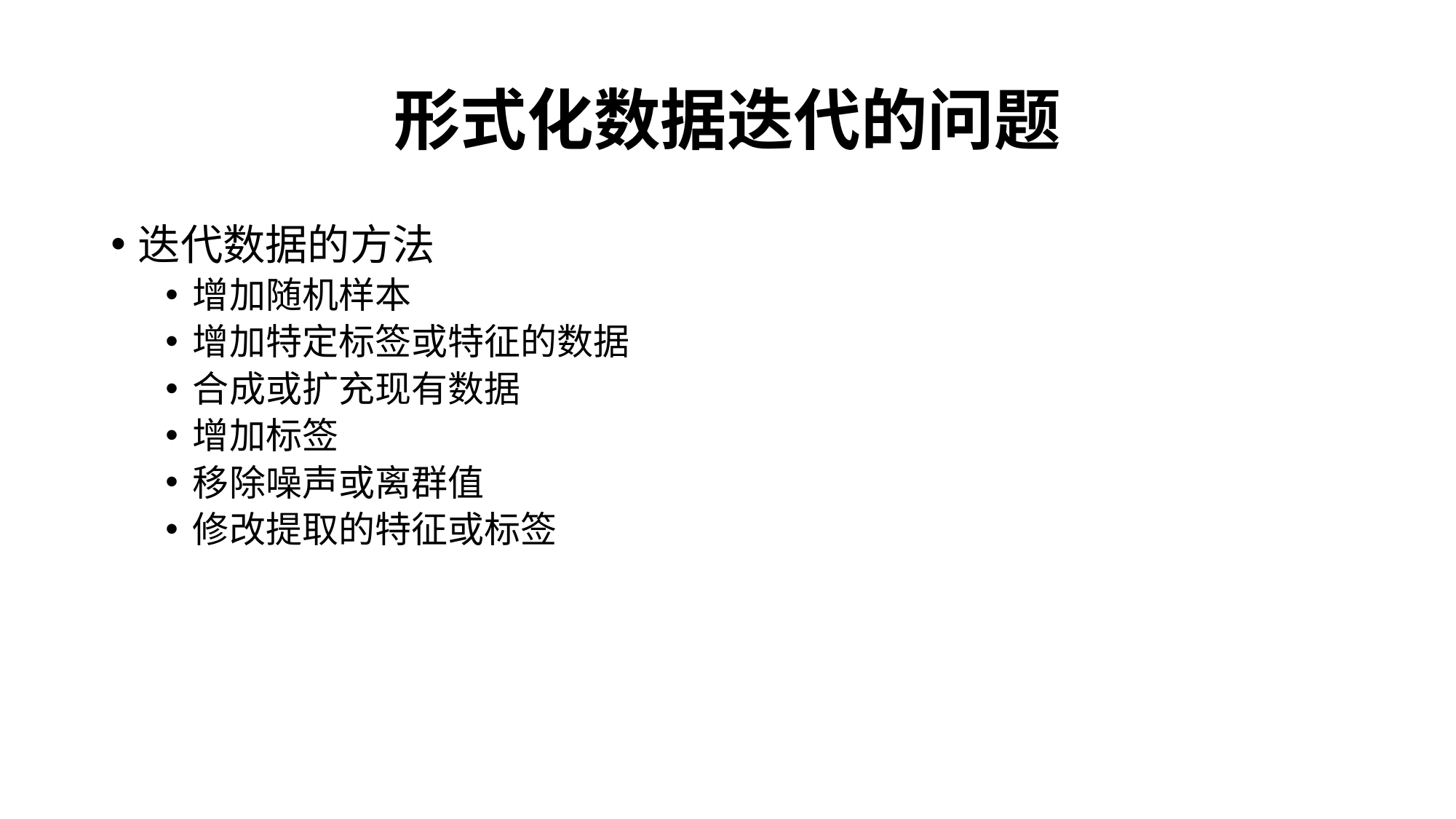

# 形式化数据迭代的问题
迭代数据的方法
增加随机样本
增加特定标签或特征的数据
合成或扩充现有数据
增加标签
移除噪声或离群值
修改提取的特征或标签